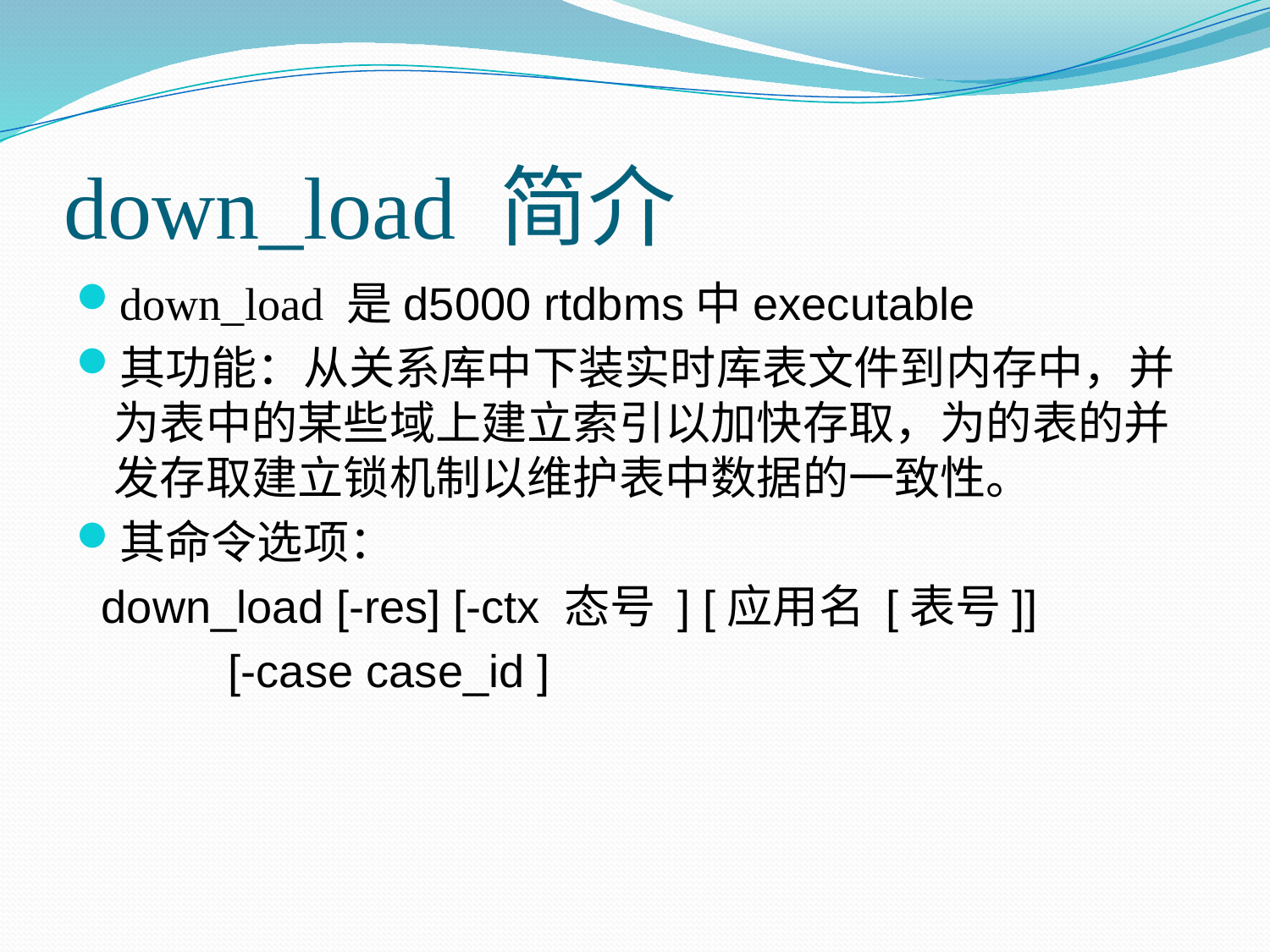

# down_load 简介
down_load 是d5000 rtdbms中executable
其功能：从关系库中下装实时库表文件到内存中，并为表中的某些域上建立索引以加快存取，为的表的并发存取建立锁机制以维护表中数据的一致性。
其命令选项：
  down_load [-res] [-ctx 态号 ] [应用名 [表号]]
            [-case case_id ]